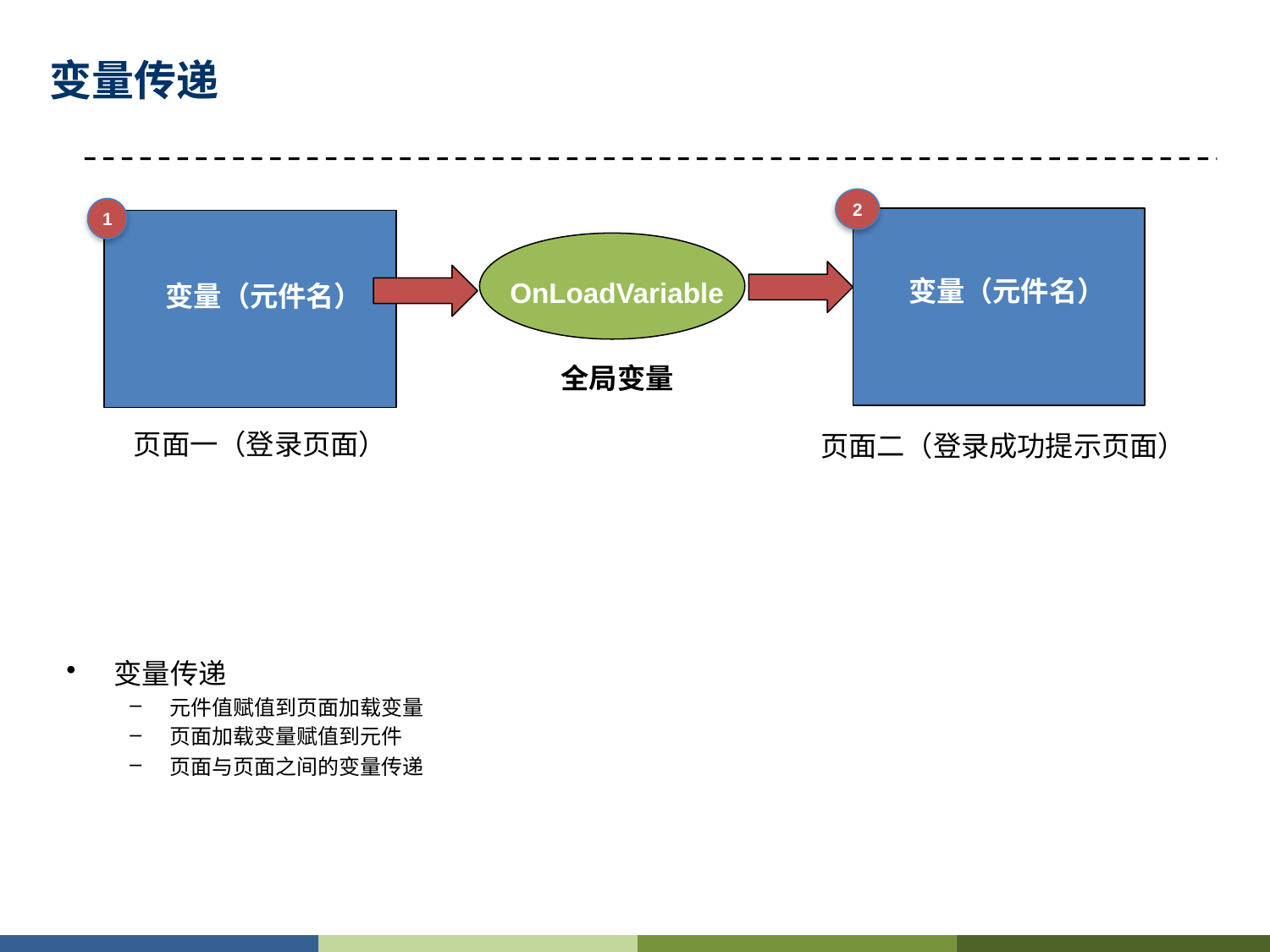

# 变量传递
2
1

变量（元件名）
OnLoadVariable
变量（元件名）
全局变量
页面一（登录页面）
页面二（登录成功提示页面）
变量传递
元件值赋值到页面加载变量
页面加载变量赋值到元件
页面与页面之间的变量传递